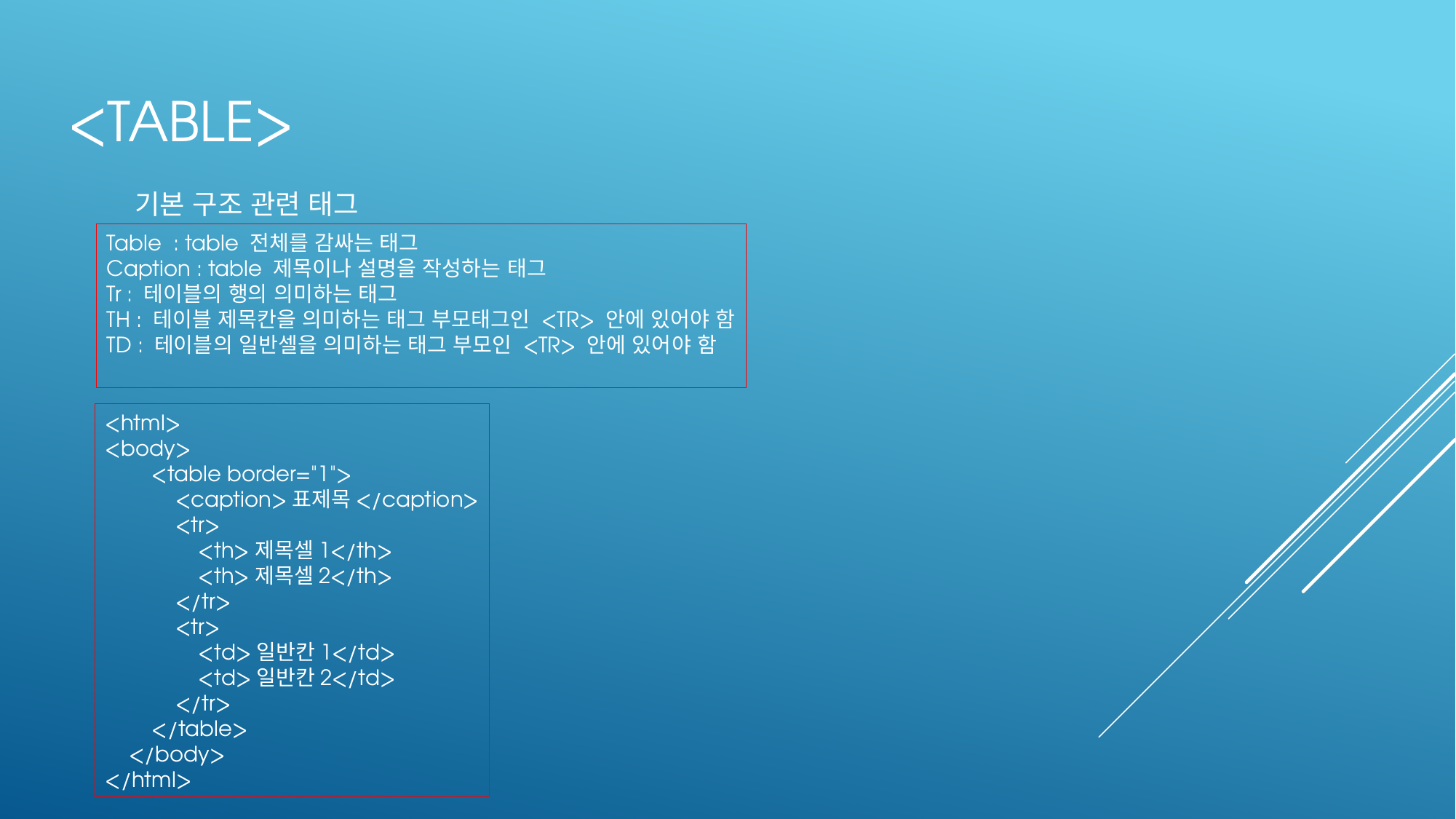

# <TABLE>
기본 구조 관련 태그
Table  : table 전체를 감싸는 태그
Caption : table 제목이나 설명을 작성하는 태그
Tr : 테이블의 행의 의미하는 태그
TH : 테이블 제목칸을 의미하는 태그 부모태그인 <TR> 안에 있어야 함
TD : 테이블의 일반셀을 의미하는 태그 부모인 <TR> 안에 있어야 함

<html>
<body>
        <table border="1">
            <caption>표제목</caption>
            <tr>
                <th>제목셀1</th>
                <th>제목셀2</th>
            </tr>
            <tr>
                <td>일반칸1</td>
                <td>일반칸2</td>
            </tr>
        </table>
    </body>
</html>